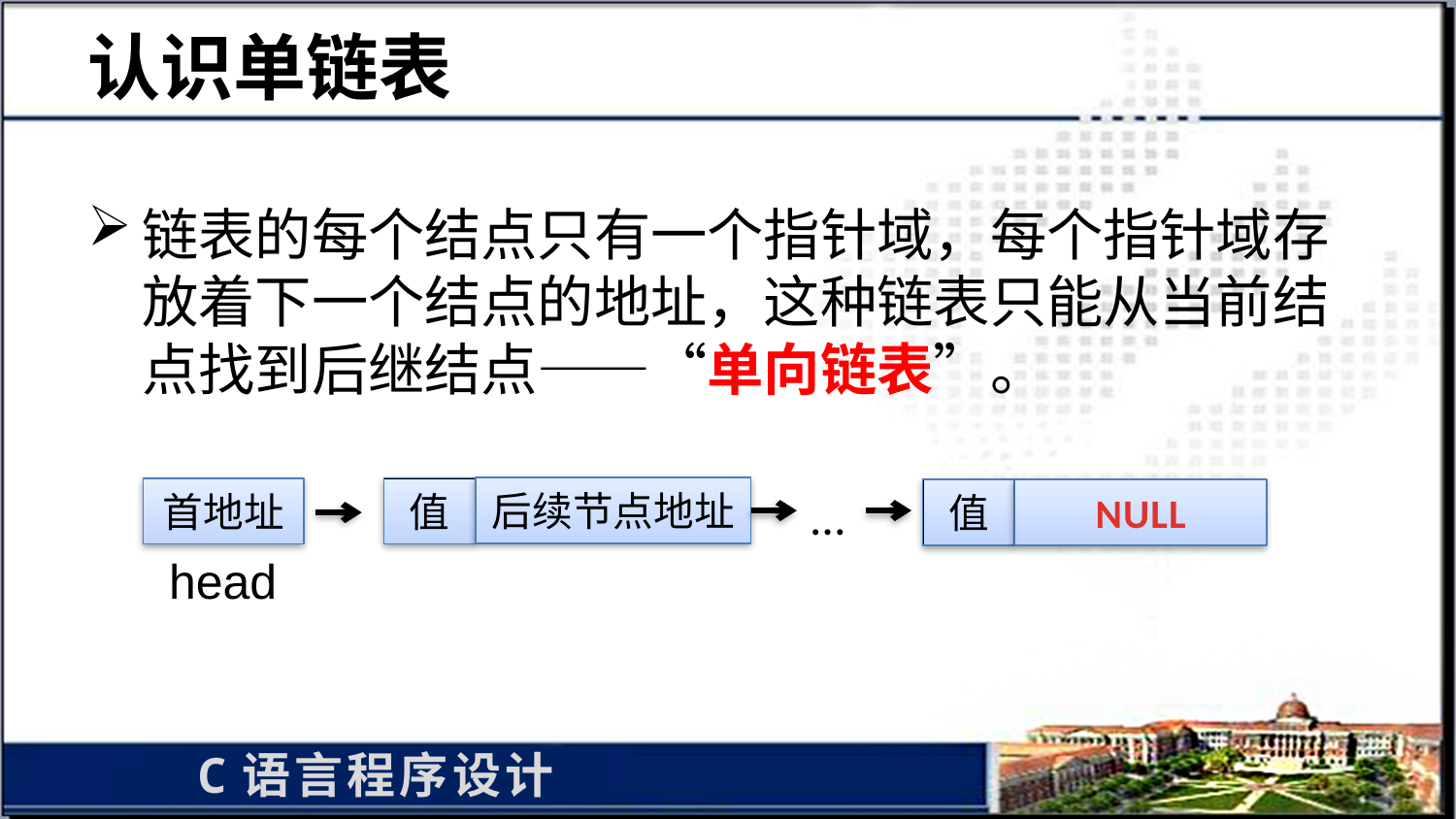

# 认识单链表
链表的每个结点只有一个指针域，每个指针域存放着下一个结点的地址，这种链表只能从当前结点找到后继结点——“单向链表”。
后续节点地址
值
首地址
…
值
NULL
head